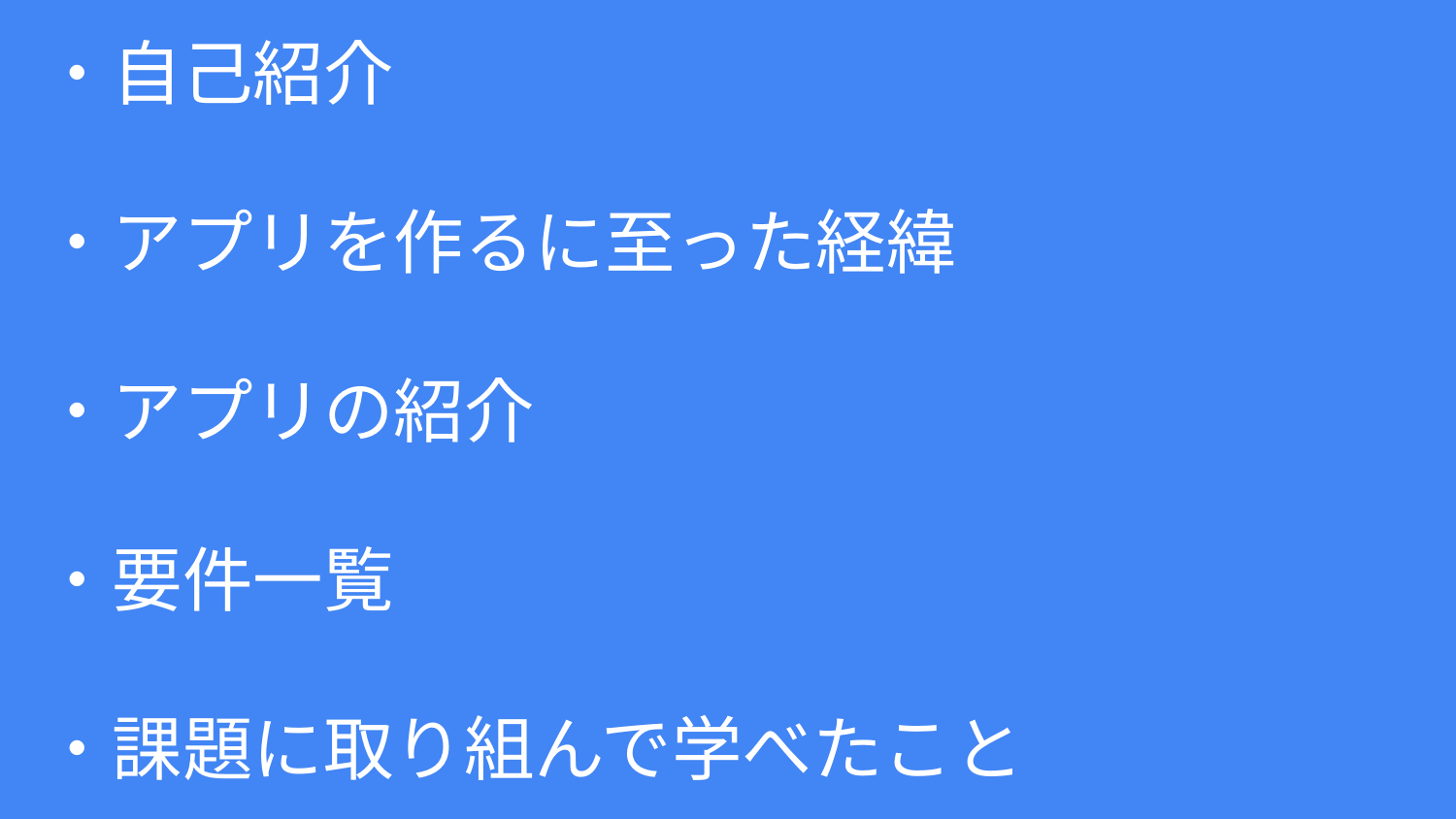

# ・自己紹介

・アプリを作るに至った経緯

・アプリの紹介

・要件一覧

・課題に取り組んで学べたこと